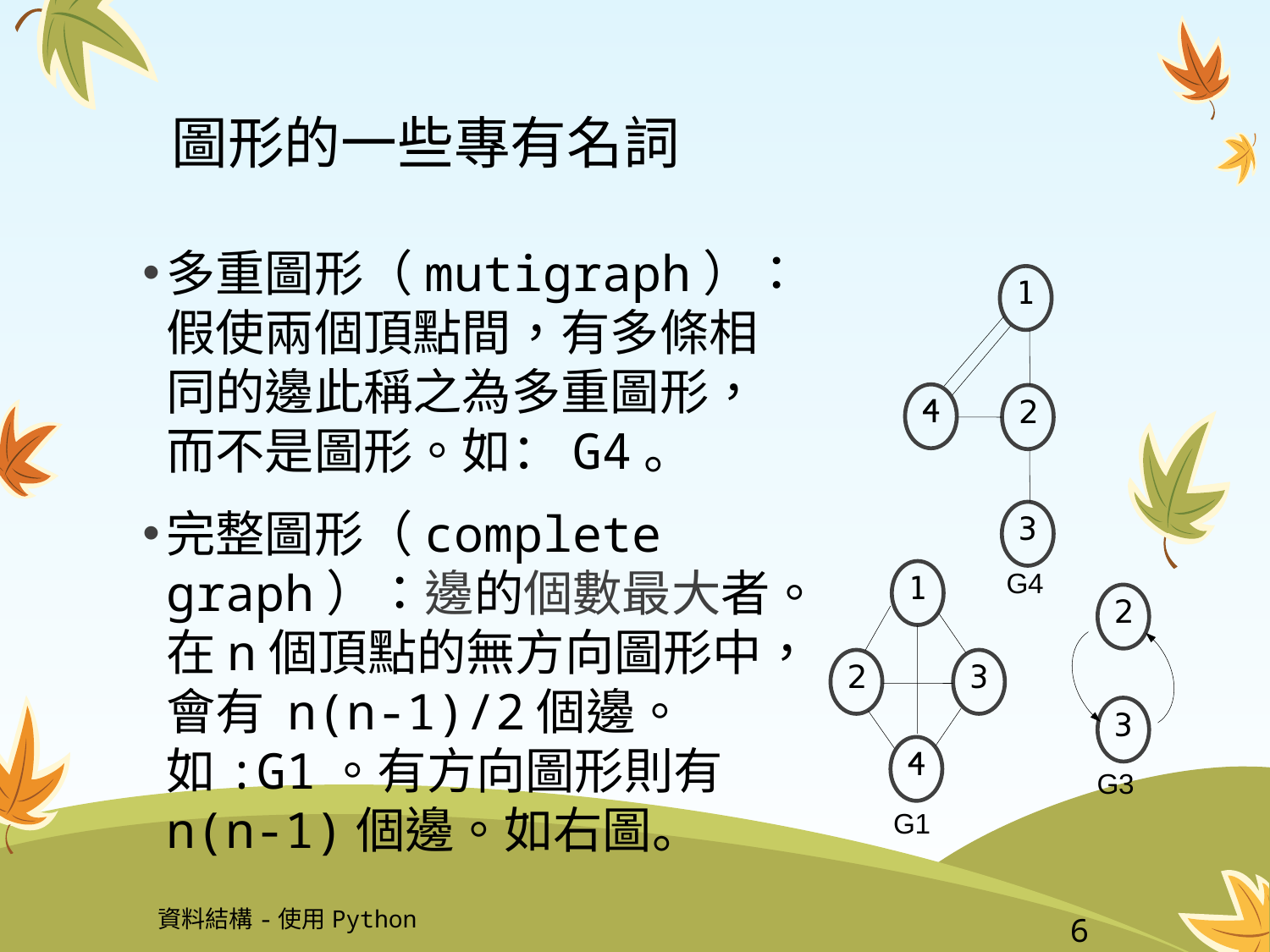

# 圖形的一些專有名詞
多重圖形（mutigraph）：假使兩個頂點間，有多條相同的邊此稱之為多重圖形，而不是圖形。如：G4。
完整圖形（complete graph）：邊的個數最大者。在n個頂點的無方向圖形中，會有 n(n-1)/2個邊。如:G1。有方向圖形則有 n(n-1)個邊。如右圖。
1

4
2

3
G4
1
2

2
3

3

4
G3
G1
資料結構-使用Python
6